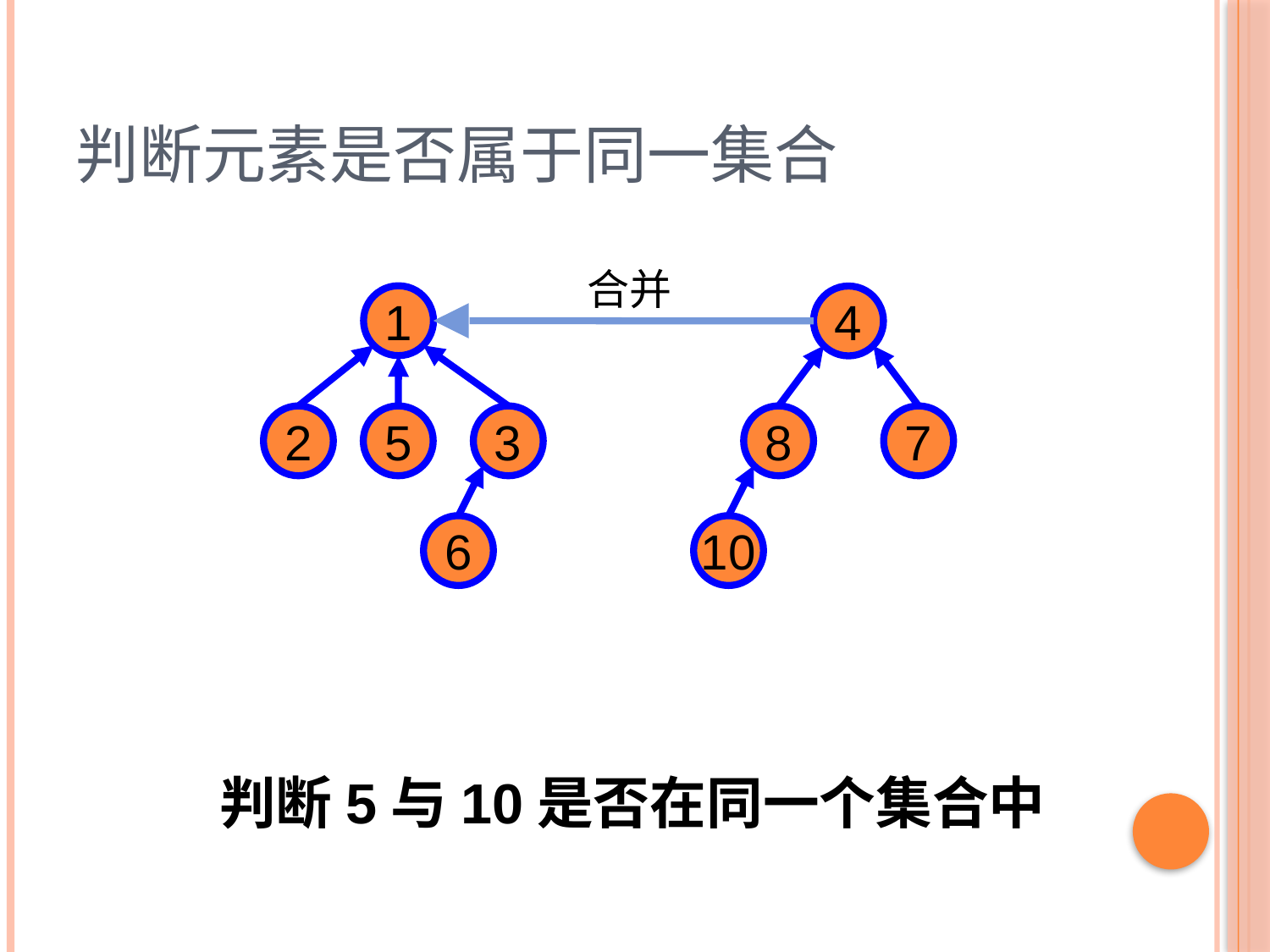

# 判断元素是否属于同一集合
合并
1
4
2
5
3
8
7
6
10
判断5与10是否在同一个集合中